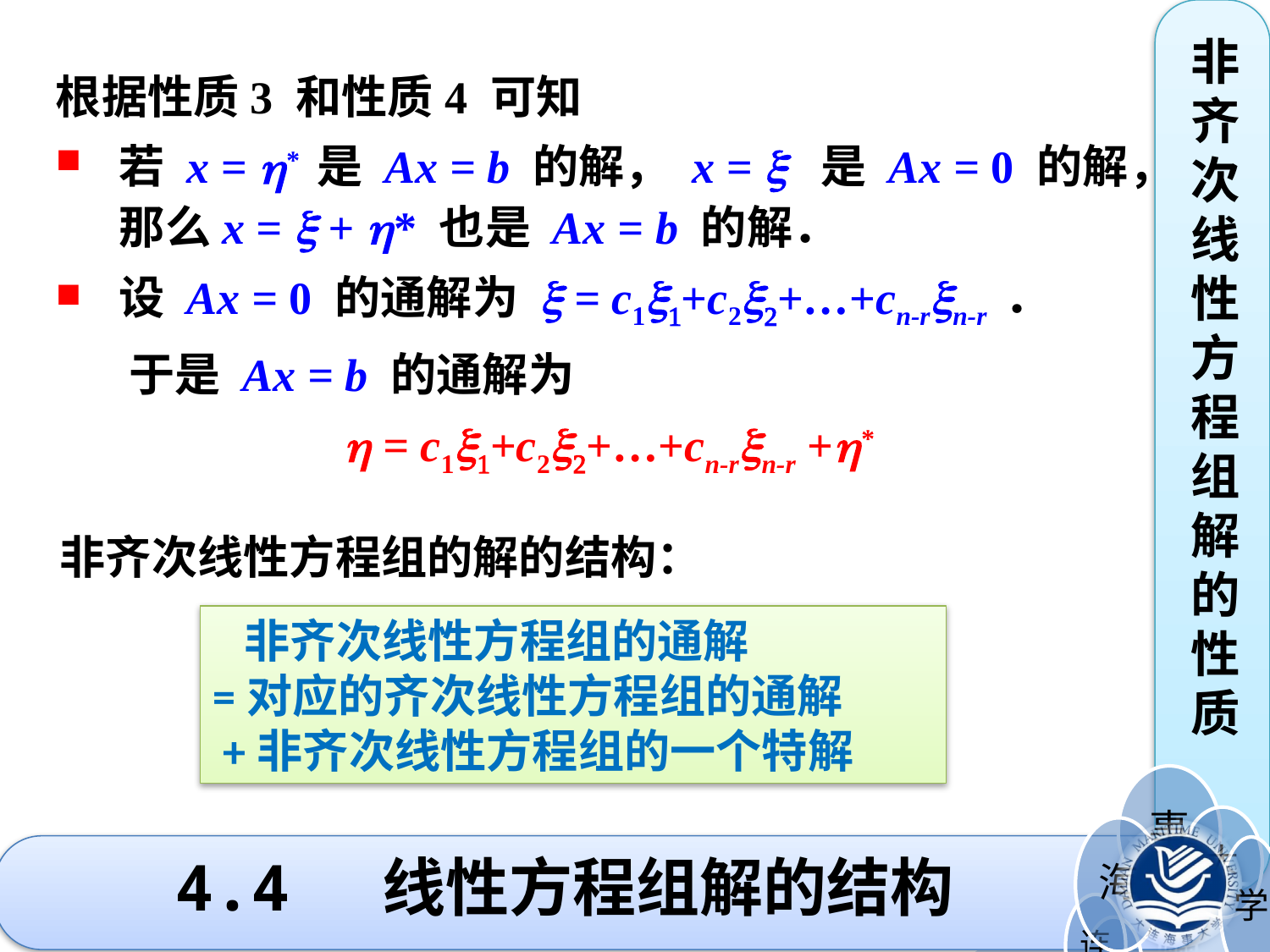

非齐次线性方程组解的性质

根据性质3 和性质4 可知
若 x = η* 是 Ax = b 的解， x = ξ 是 Ax = 0 的解，那么x = ξ + η* 也是 Ax = b 的解．
设 Ax = 0 的通解为 ξ = c1ξ1+c2ξ2+…+cn-rξn-r ．
      于是 Ax = b 的通解为
η = c1ξ1+c2ξ2+…+cn-rξn-r +η*
非齐次线性方程组的解的结构：
  非齐次线性方程组的通解
=对应的齐次线性方程组的通解
 +非齐次线性方程组的一个特解
# 4.4  线性方程组解的结构